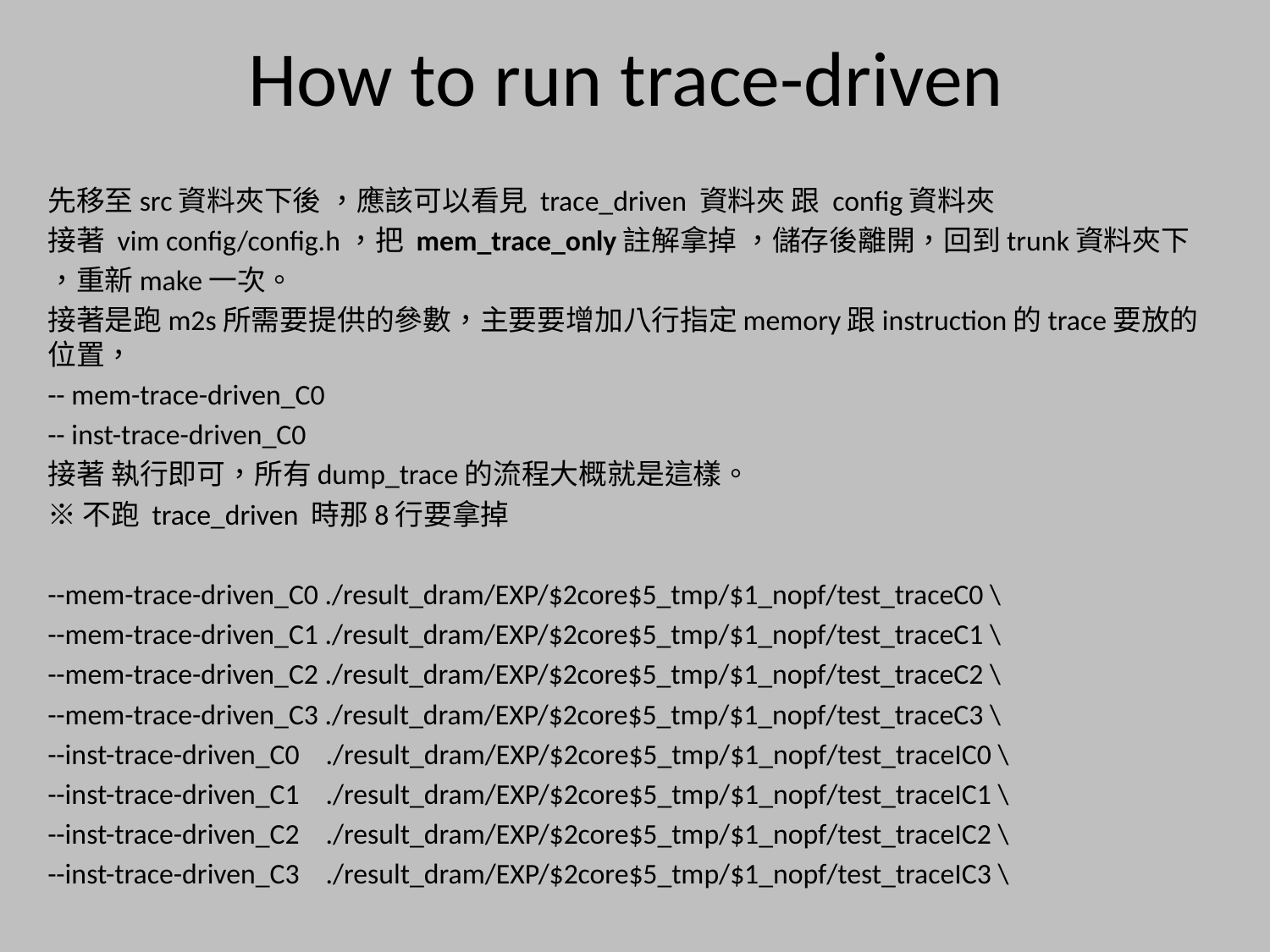

# How to run trace-driven

先移至src資料夾下後 ，應該可以看見 trace_driven 資料夾 跟 config資料夾
接著 vim config/config.h，把 mem_trace_only註解拿掉 ，儲存後離開，回到trunk資料夾下
，重新make一次。
接著是跑m2s所需要提供的參數，主要要增加八行指定memory跟instruction的trace要放的位置，
-- mem-trace-driven_C0
-- inst-trace-driven_C0
接著 執行即可，所有dump_trace的流程大概就是這樣。
※不跑 trace_driven 時那8行要拿掉

--mem-trace-driven_C0 ./result_dram/EXP/$2core$5_tmp/$1_nopf/test_traceC0 \
--mem-trace-driven_C1 ./result_dram/EXP/$2core$5_tmp/$1_nopf/test_traceC1 \
--mem-trace-driven_C2 ./result_dram/EXP/$2core$5_tmp/$1_nopf/test_traceC2 \
--mem-trace-driven_C3 ./result_dram/EXP/$2core$5_tmp/$1_nopf/test_traceC3 \
--inst-trace-driven_C0    ./result_dram/EXP/$2core$5_tmp/$1_nopf/test_traceIC0 \
--inst-trace-driven_C1    ./result_dram/EXP/$2core$5_tmp/$1_nopf/test_traceIC1 \
--inst-trace-driven_C2    ./result_dram/EXP/$2core$5_tmp/$1_nopf/test_traceIC2 \
--inst-trace-driven_C3    ./result_dram/EXP/$2core$5_tmp/$1_nopf/test_traceIC3 \